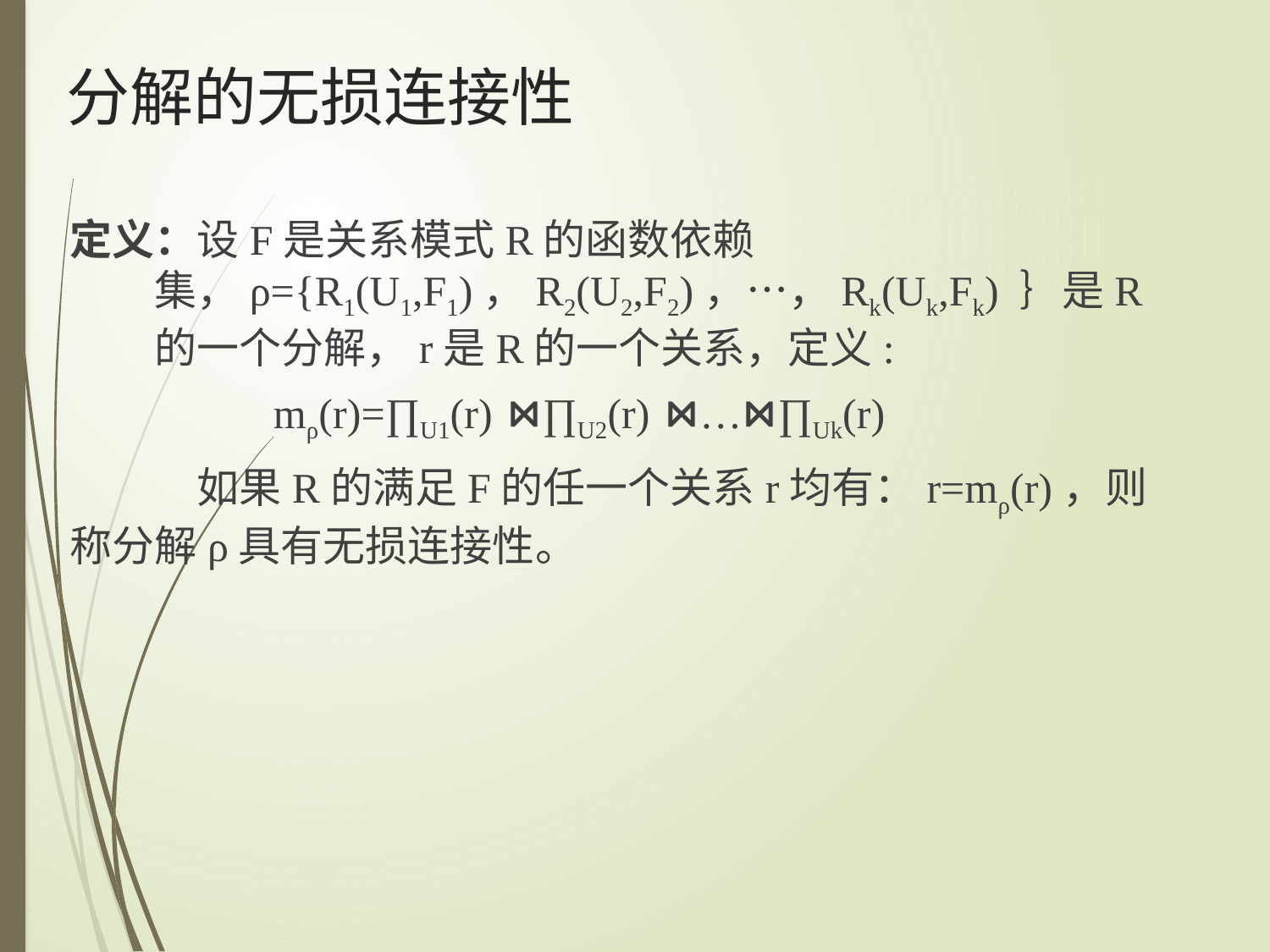

分解的无损连接性
定义：设F是关系模式R的函数依赖集，ρ={R1(U1,F1)，R2(U2,F2)，…，Rk(Uk,Fk) ｝是R的一个分解，r是R的一个关系，定义:
 mρ(r)=∏U1(r) ⋈∏U2(r) ⋈…⋈∏Uk(r)
	如果R的满足F的任一个关系r均有：r=mρ(r)，则称分解ρ具有无损连接性。